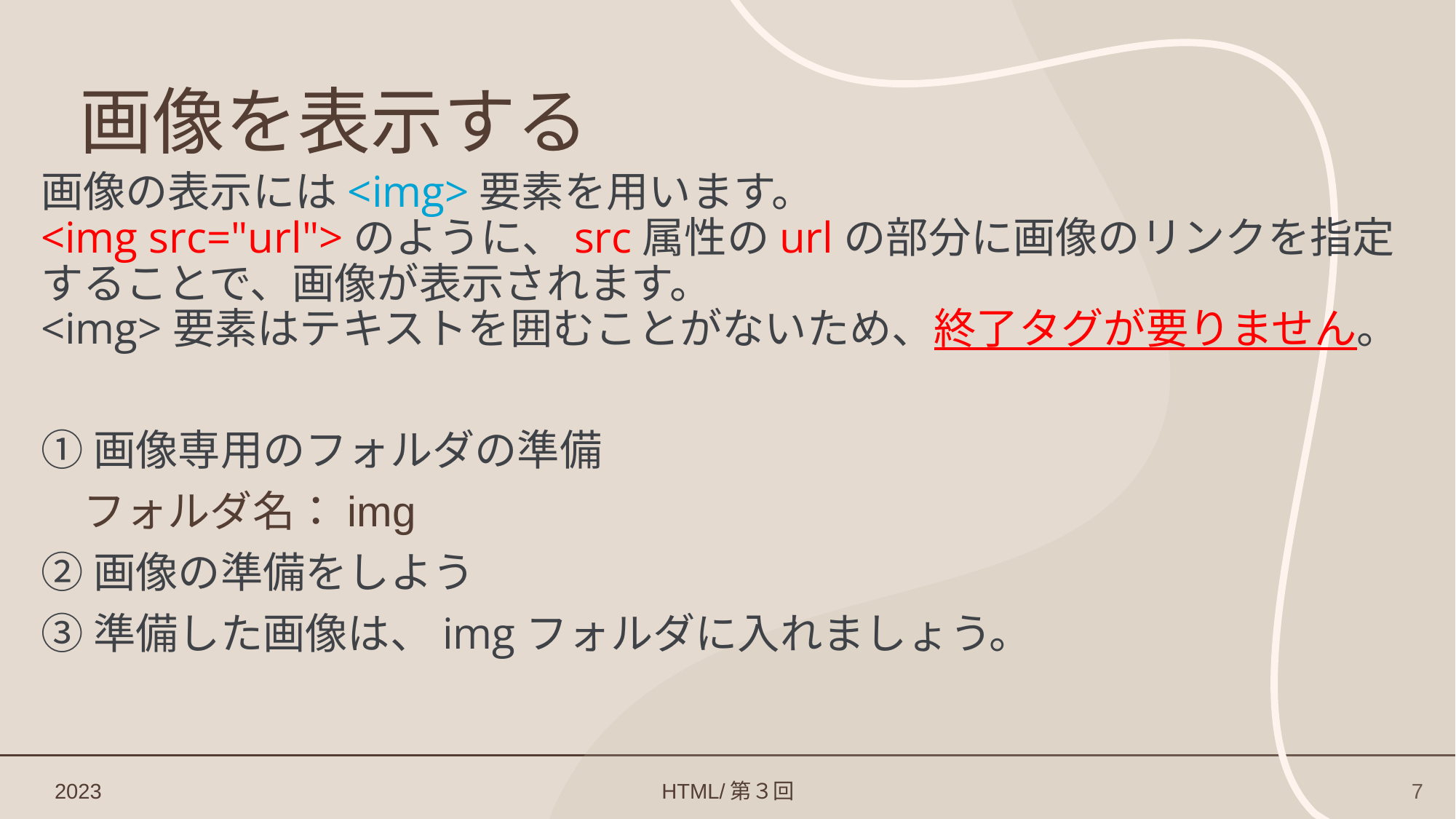

# 画像を表示する
画像の表示には<img>要素を用います。
<img src="url">のように、src属性のurlの部分に画像のリンクを指定することで、画像が表示されます。
<img>要素はテキストを囲むことがないため、終了タグが要りません。

①画像専用のフォルダの準備
　フォルダ名：img
②画像の準備をしよう
③準備した画像は、imgフォルダに入れましょう。
2023
HTML/第３回
7